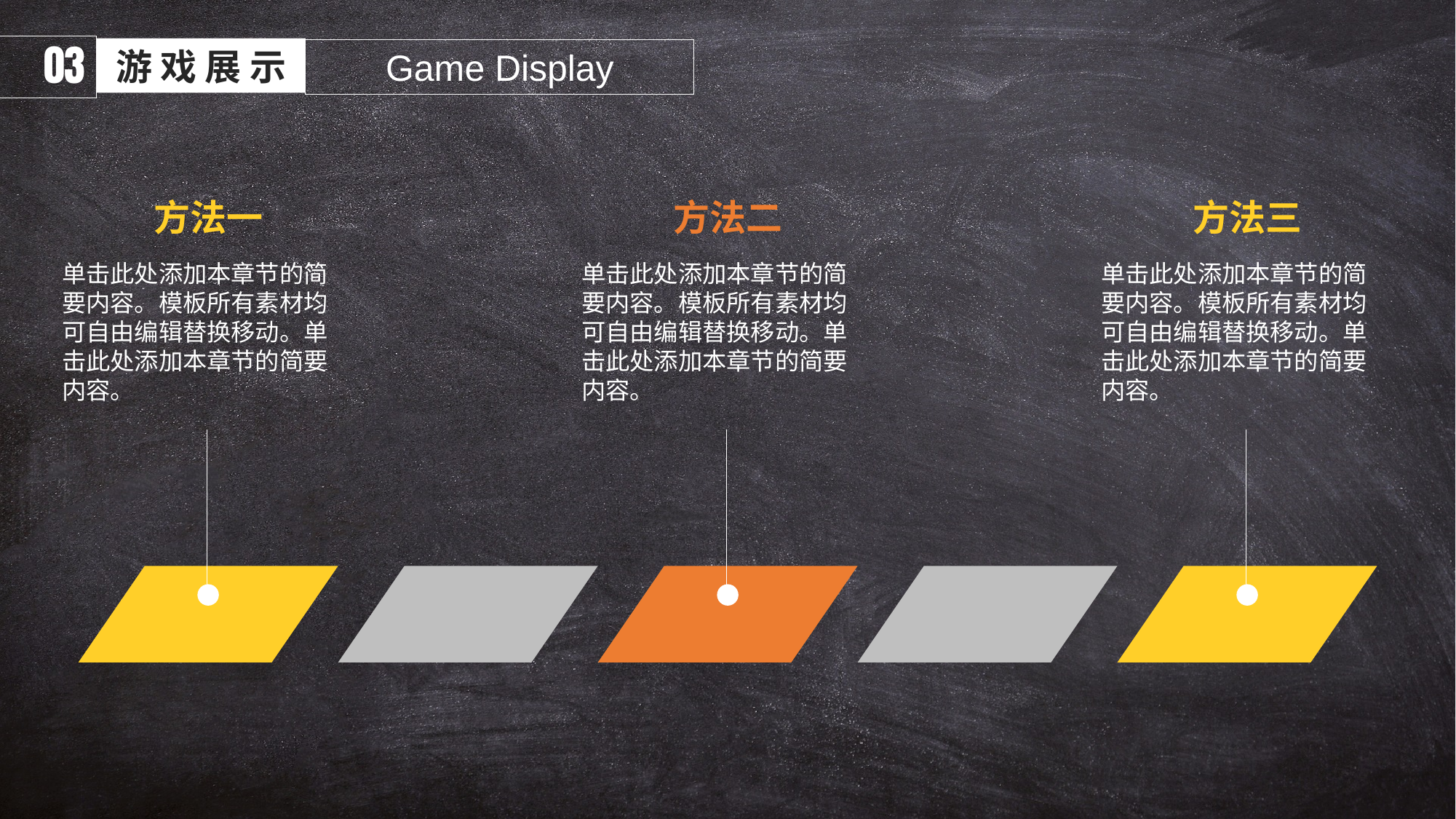

03
游 戏 展 示
Game Display
方法一
单击此处添加本章节的简要内容。模板所有素材均可自由编辑替换移动。单击此处添加本章节的简要内容。
方法二
单击此处添加本章节的简要内容。模板所有素材均可自由编辑替换移动。单击此处添加本章节的简要内容。
方法三
单击此处添加本章节的简要内容。模板所有素材均可自由编辑替换移动。单击此处添加本章节的简要内容。